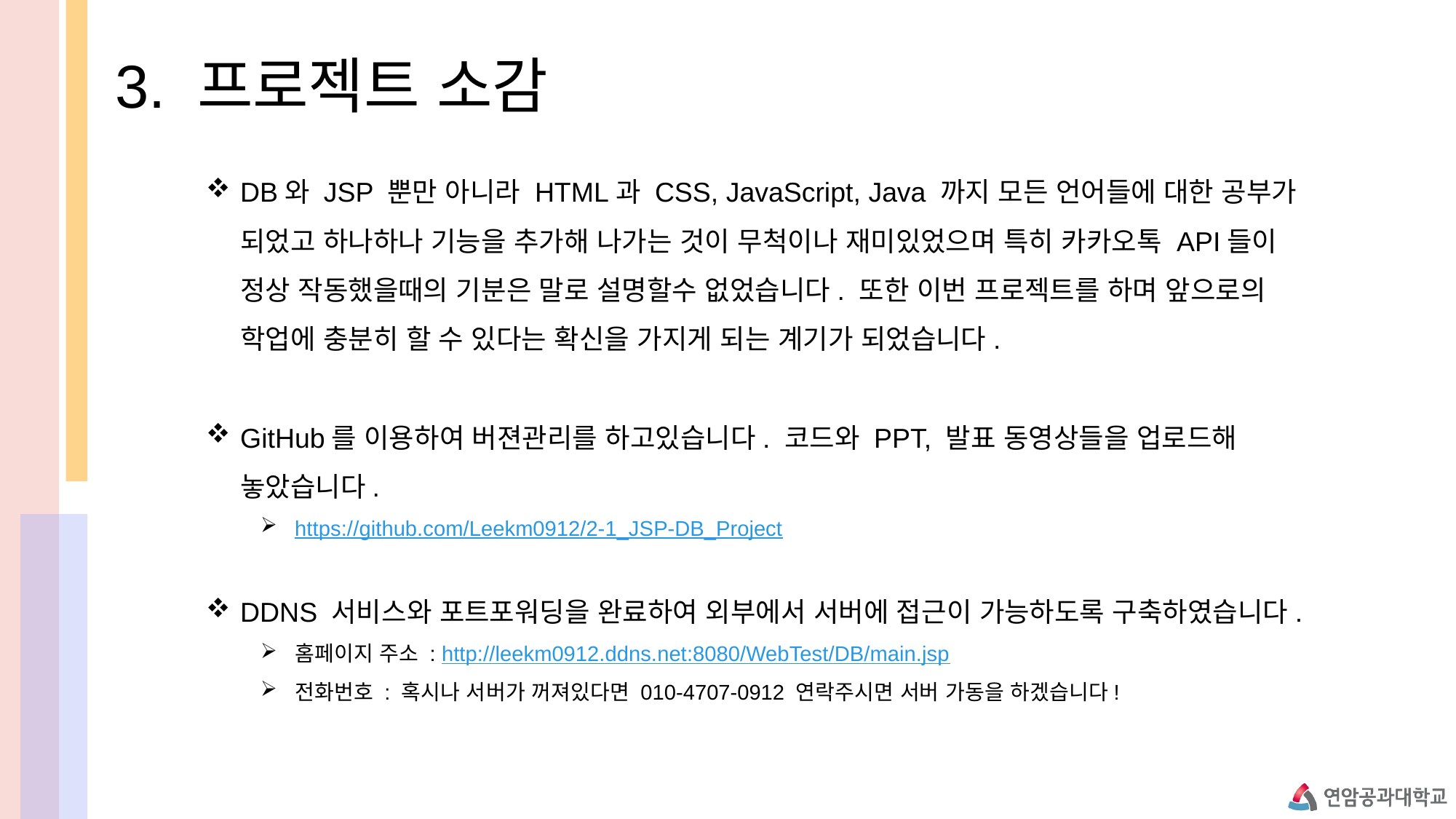

3. 프로젝트 소감
DB와 JSP 뿐만 아니라 HTML과 CSS, JavaScript, Java 까지 모든 언어들에 대한 공부가 되었고 하나하나 기능을 추가해 나가는 것이 무척이나 재미있었으며 특히 카카오톡 API들이 정상 작동했을때의 기분은 말로 설명할수 없었습니다. 또한 이번 프로젝트를 하며 앞으로의 학업에 충분히 할 수 있다는 확신을 가지게 되는 계기가 되었습니다.

GitHub를 이용하여 버젼관리를 하고있습니다. 코드와 PPT, 발표 동영상들을 업로드해 놓았습니다.
https://github.com/Leekm0912/2-1_JSP-DB_Project

DDNS 서비스와 포트포워딩을 완료하여 외부에서 서버에 접근이 가능하도록 구축하였습니다.
홈페이지 주소 : http://leekm0912.ddns.net:8080/WebTest/DB/main.jsp
전화번호 : 혹시나 서버가 꺼져있다면 010-4707-0912 연락주시면 서버 가동을 하겠습니다!